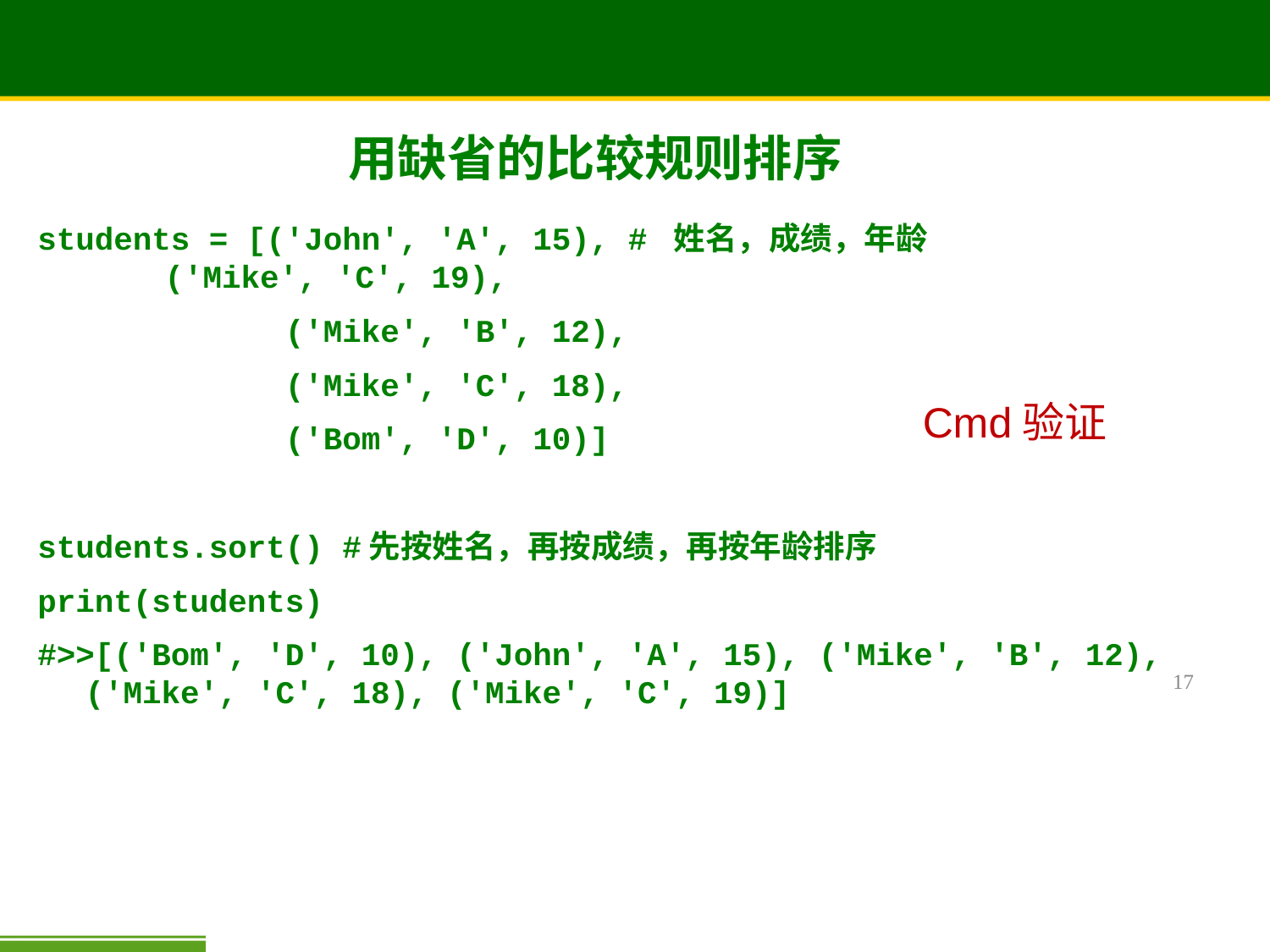

# 用缺省的比较规则排序
students = [('John', 'A', 15), # 姓名，成绩，年龄
          ('Mike', 'C', 19),
             ('Mike', 'B', 12),
             ('Mike', 'C', 18),
             ('Bom', 'D', 10)]

students.sort() #先按姓名，再按成绩，再按年龄排序
print(students)
#>>[('Bom', 'D', 10), ('John', 'A', 15), ('Mike', 'B', 12), ('Mike', 'C', 18), ('Mike', 'C', 19)]
Cmd验证
17